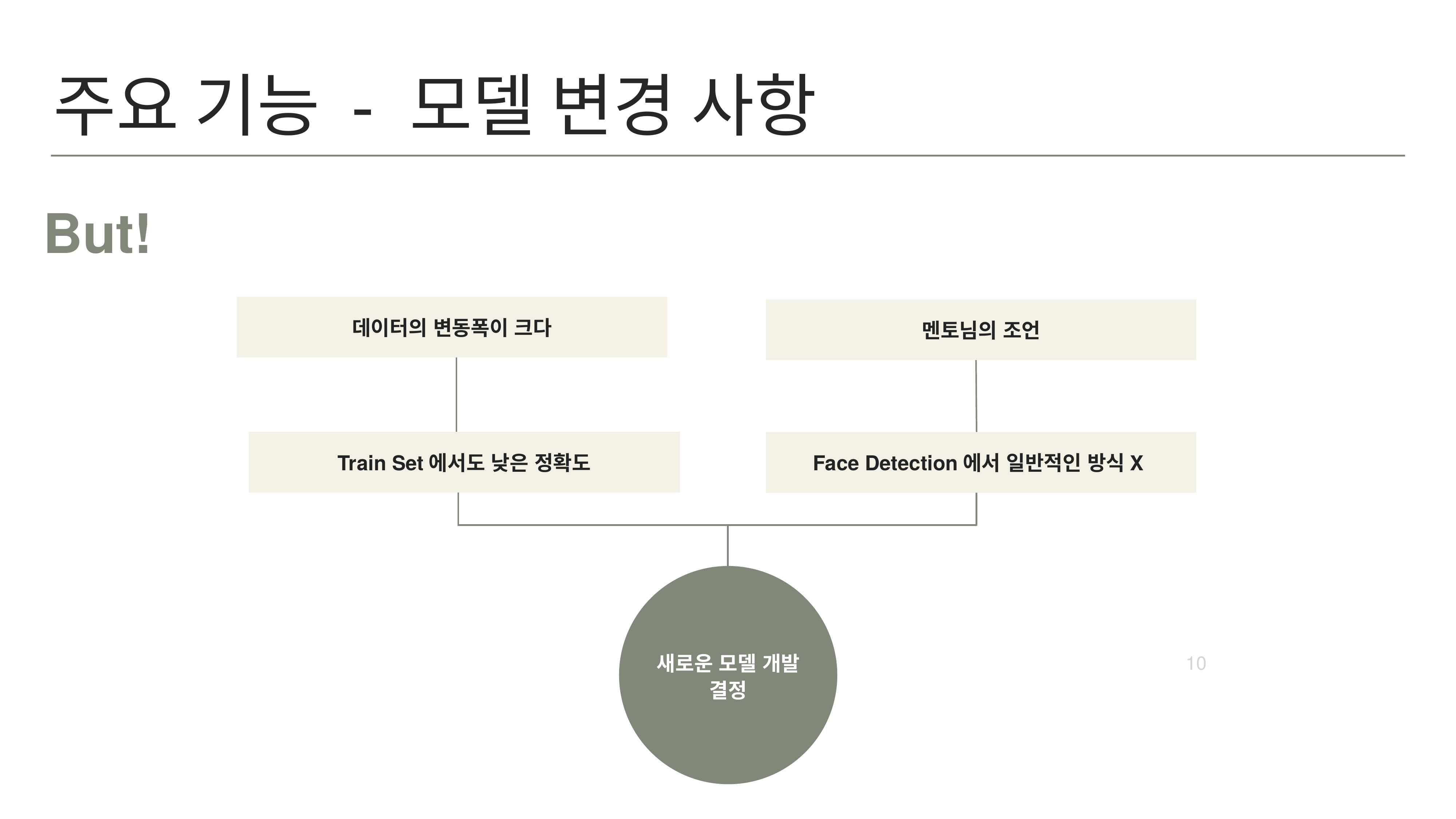

# 주요 기능 - 모델 변경 사항

But!

데이터의 변동폭이 크다

멘토님의 조언

Train Set에서도 낮은 정확도

Face Detection에서 일반적인 방식X

새로운 모델 개발 결정
10
10